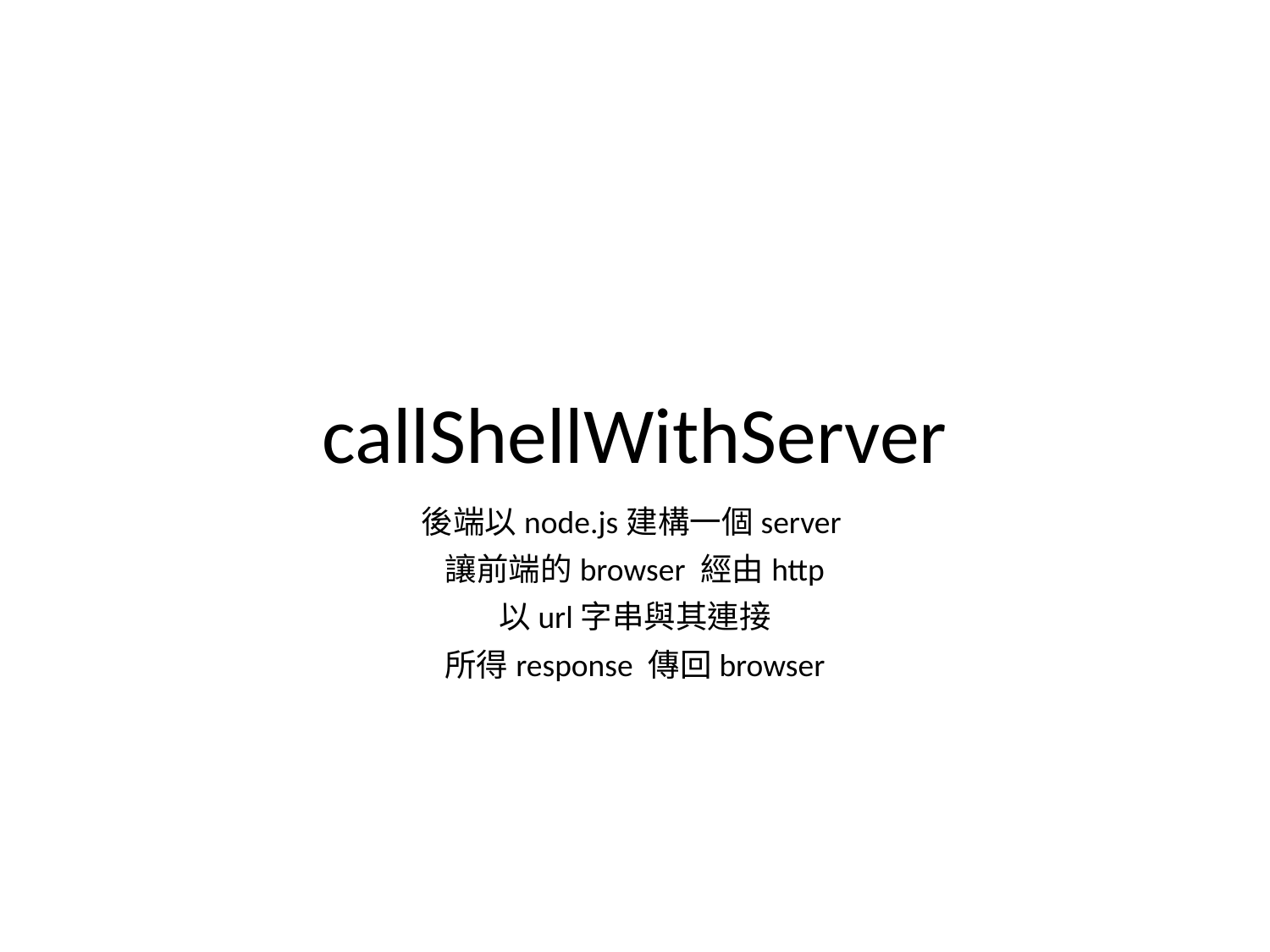

# callShellWithServer
後端以node.js建構一個server
讓前端的browser 經由http
以url字串與其連接
所得response 傳回browser